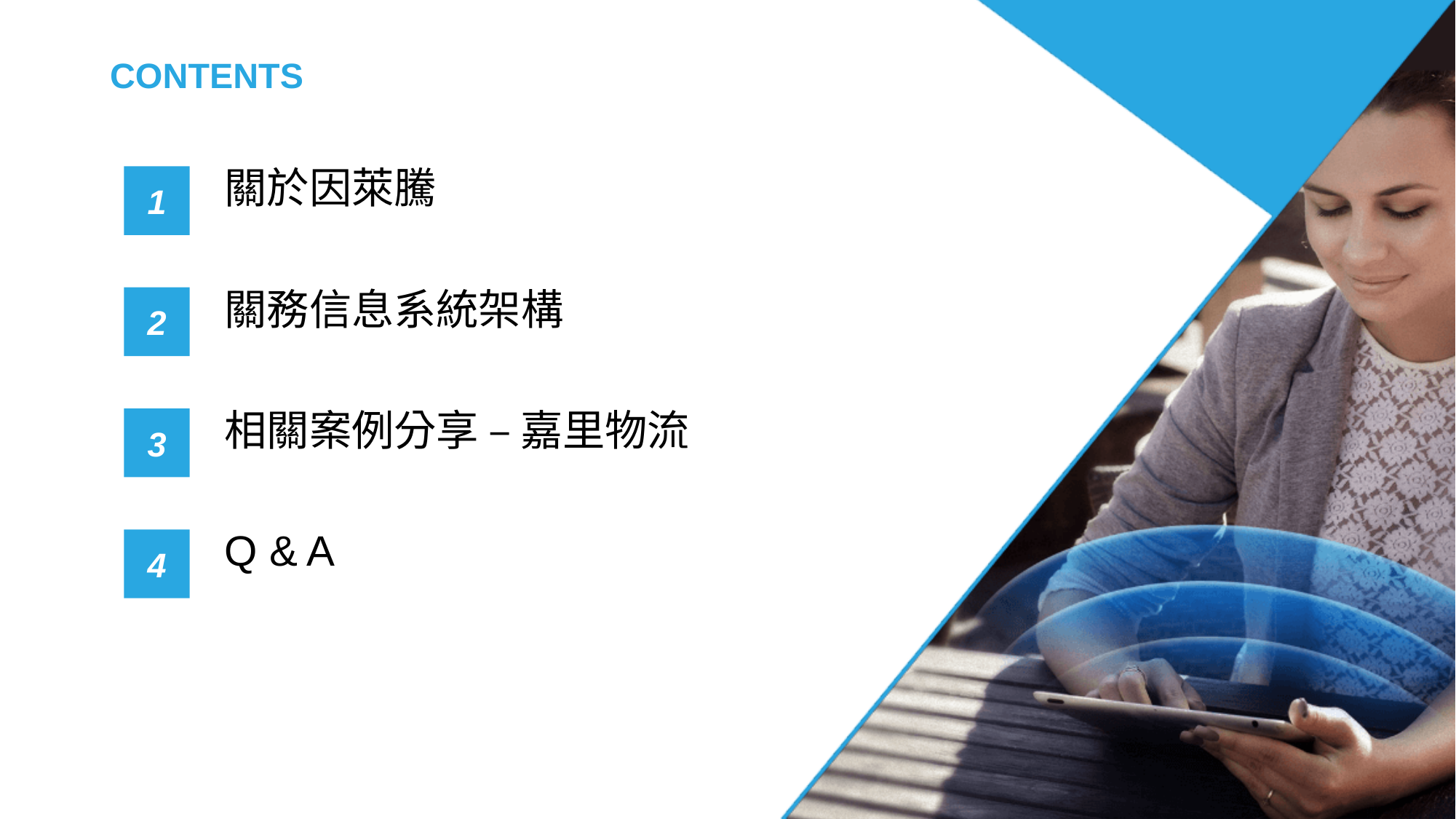

關於因萊騰

關務信息系統架構

相關案例分享 – 嘉里物流

Q & A